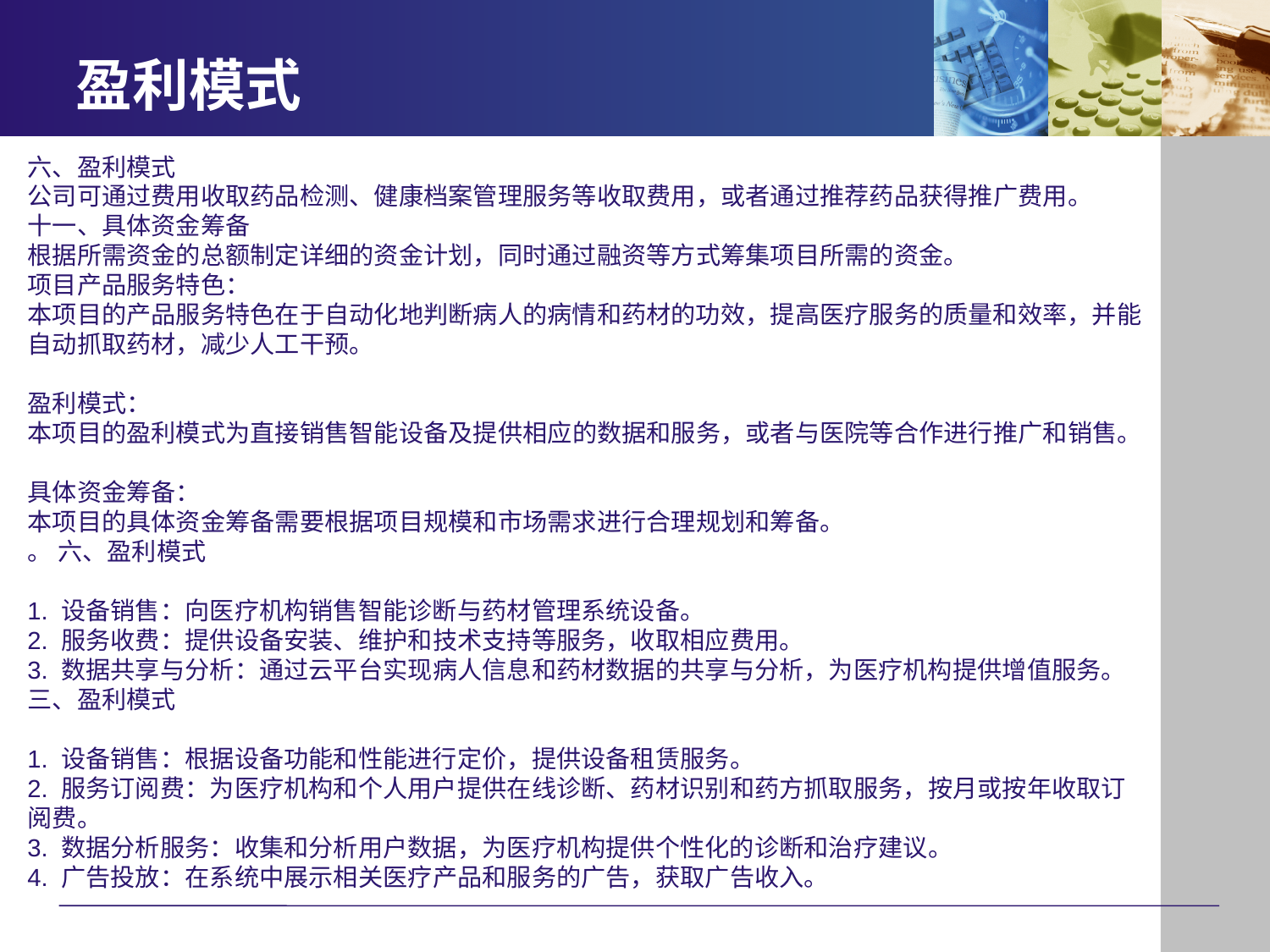

# 盈利模式
六、盈利模式
公司可通过费用收取药品检测、健康档案管理服务等收取费用，或者通过推荐药品获得推广费用。
十一、具体资金筹备
根据所需资金的总额制定详细的资金计划，同时通过融资等方式筹集项目所需的资金。
项目产品服务特色：
本项目的产品服务特色在于自动化地判断病人的病情和药材的功效，提高医疗服务的质量和效率，并能自动抓取药材，减少人工干预。

盈利模式：
本项目的盈利模式为直接销售智能设备及提供相应的数据和服务，或者与医院等合作进行推广和销售。

具体资金筹备：
本项目的具体资金筹备需要根据项目规模和市场需求进行合理规划和筹备。
。 六、盈利模式

1. 设备销售：向医疗机构销售智能诊断与药材管理系统设备。
2. 服务收费：提供设备安装、维护和技术支持等服务，收取相应费用。
3. 数据共享与分析：通过云平台实现病人信息和药材数据的共享与分析，为医疗机构提供增值服务。三、盈利模式

1. 设备销售：根据设备功能和性能进行定价，提供设备租赁服务。
2. 服务订阅费：为医疗机构和个人用户提供在线诊断、药材识别和药方抓取服务，按月或按年收取订阅费。
3. 数据分析服务：收集和分析用户数据，为医疗机构提供个性化的诊断和治疗建议。
4. 广告投放：在系统中展示相关医疗产品和服务的广告，获取广告收入。